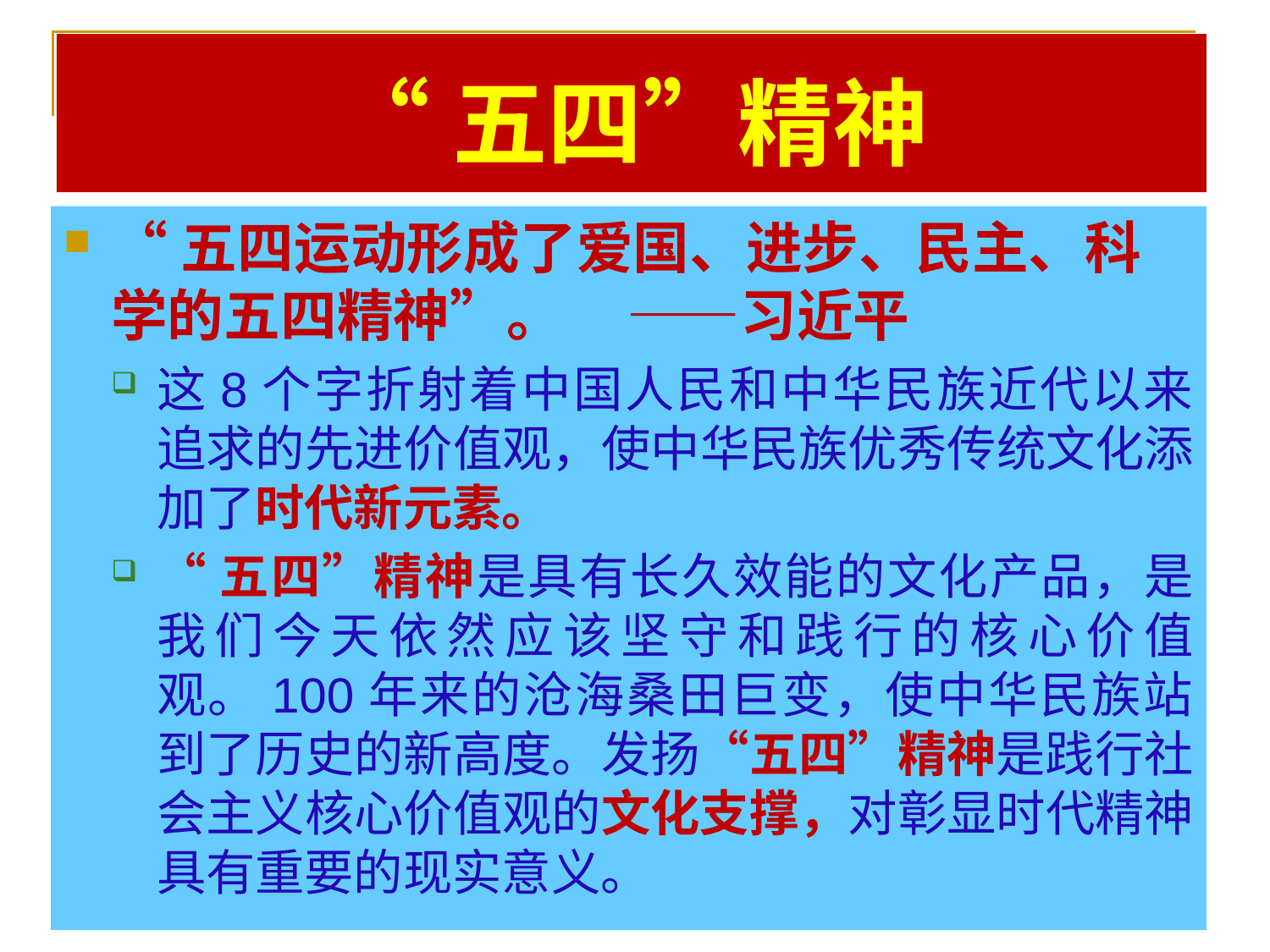

# “五四”精神
“五四运动形成了爱国、进步、民主、科学的五四精神”。     ——习近平
这8个字折射着中国人民和中华民族近代以来追求的先进价值观，使中华民族优秀传统文化添加了时代新元素。
“五四”精神是具有长久效能的文化产品，是我们今天依然应该坚守和践行的核心价值观。100年来的沧海桑田巨变，使中华民族站到了历史的新高度。发扬“五四”精神是践行社会主义核心价值观的文化支撑，对彰显时代精神具有重要的现实意义。

7